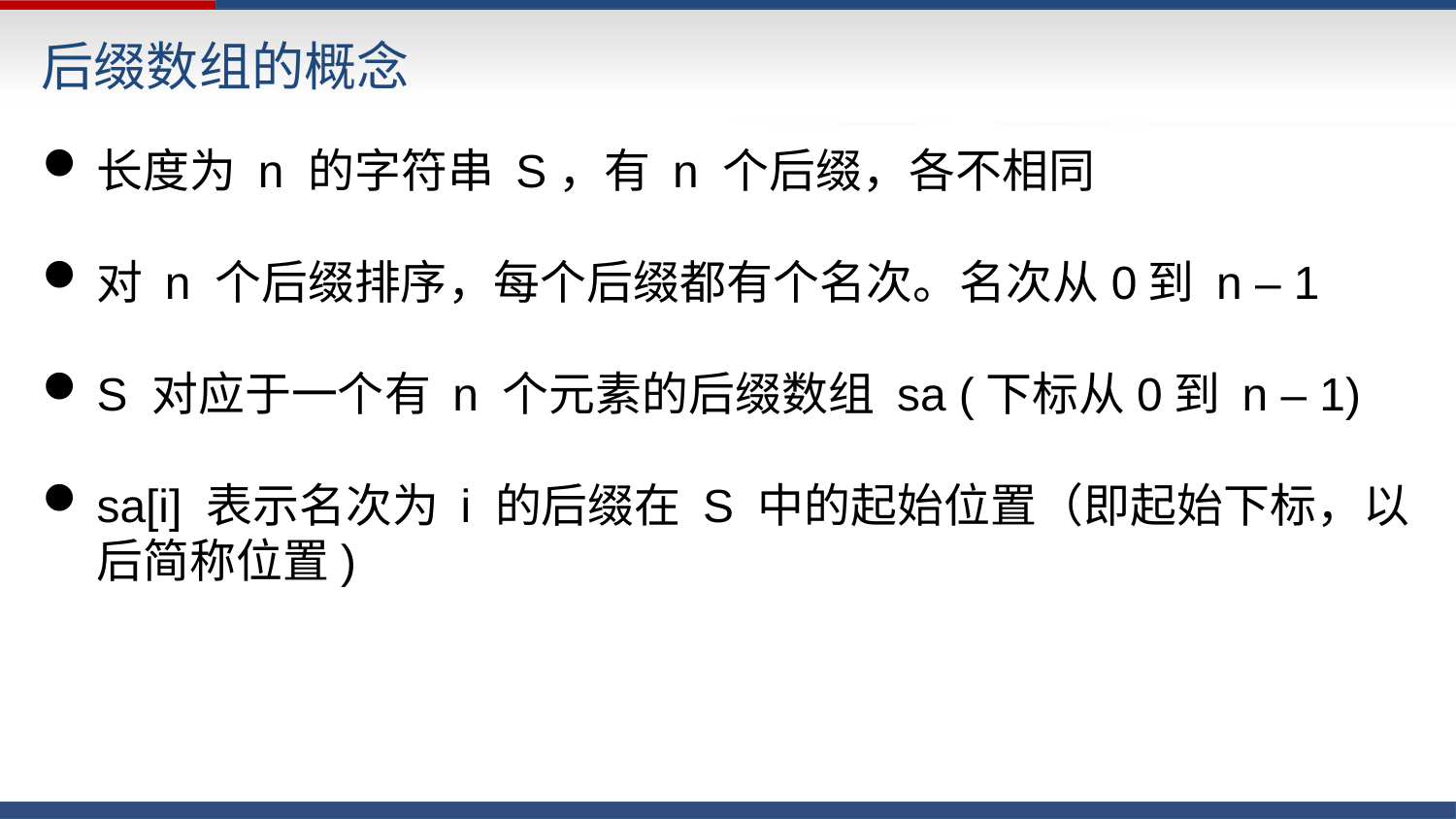

后缀数组的概念
长度为 n 的字符串 S，有 n 个后缀，各不相同

对 n 个后缀排序，每个后缀都有个名次。名次从0到 n – 1

S 对应于一个有 n 个元素的后缀数组 sa (下标从0到 n – 1)

sa[i] 表示名次为 i 的后缀在 S 中的起始位置（即起始下标，以后简称位置)